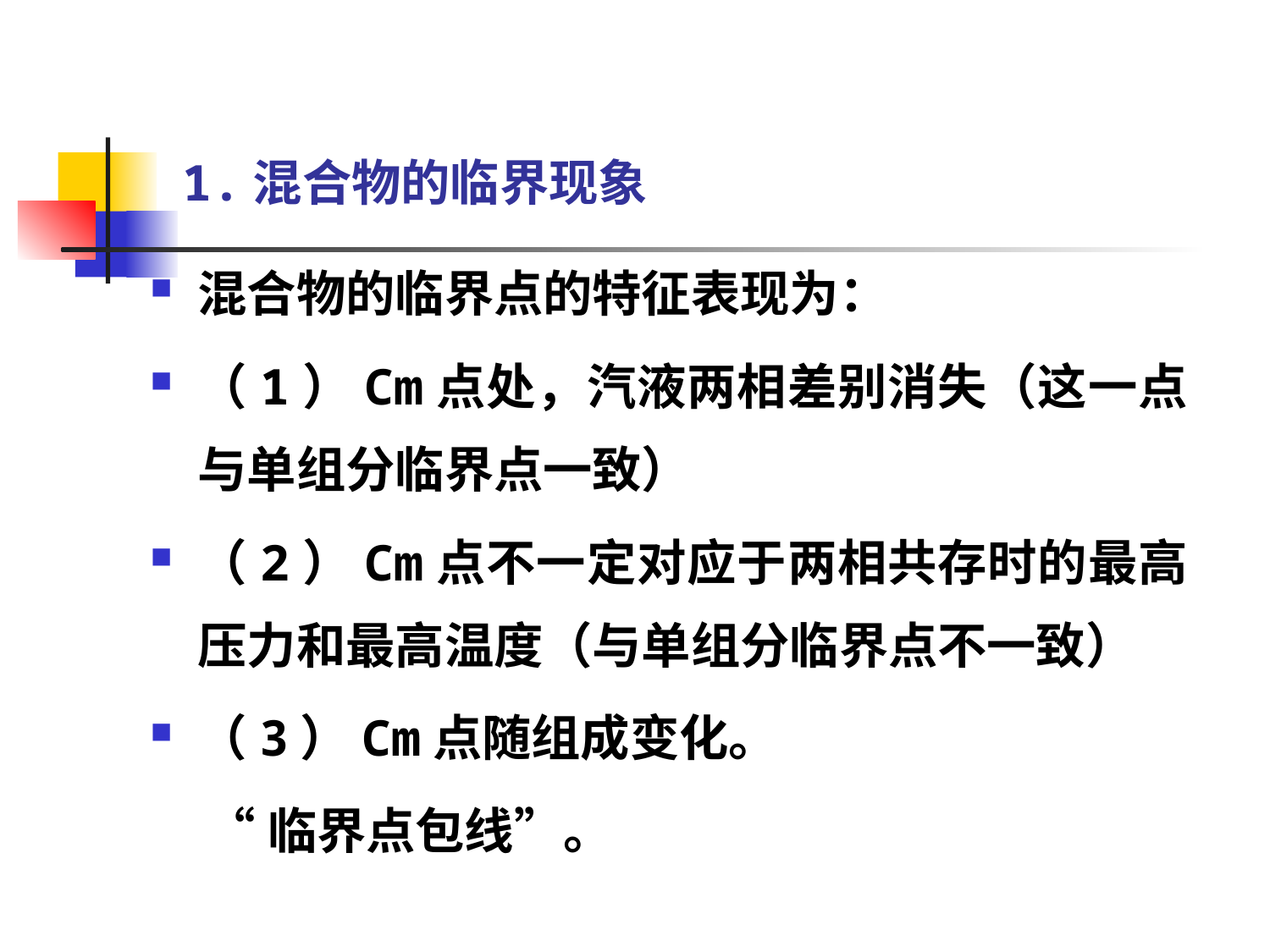

# 1.混合物的临界现象
混合物的临界点的特征表现为：
（1）Cm点处，汽液两相差别消失（这一点与单组分临界点一致）
（2）Cm点不一定对应于两相共存时的最高压力和最高温度（与单组分临界点不一致）
（3）Cm点随组成变化。
     “临界点包线”。
14